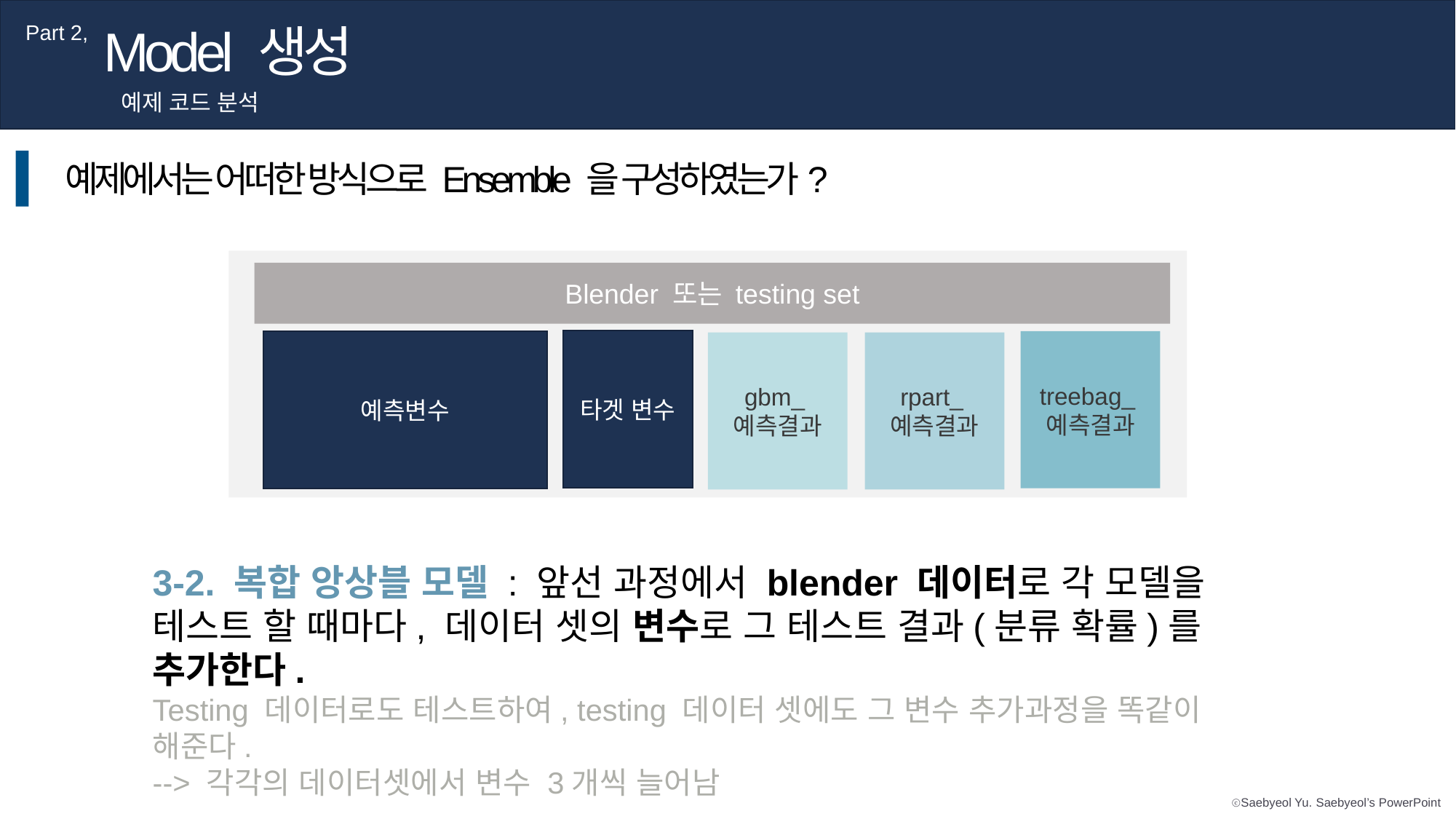

Model 생성
Part 2,
예제 코드 분석

예제에서는 어떠한 방식으로 Ensemble 을 구성하였는가?

Blender 또는 testing set
타겟 변수
예측변수
treebag_예측결과
gbm_예측결과
rpart_예측결과
3-2. 복합 앙상블 모델 : 앞선 과정에서 blender 데이터로 각 모델을 테스트 할 때마다, 데이터 셋의 변수로 그 테스트 결과(분류 확률)를 추가한다.
Testing 데이터로도 테스트하여, testing 데이터 셋에도 그 변수 추가과정을 똑같이 해준다.
--> 각각의 데이터셋에서 변수 3개씩 늘어남